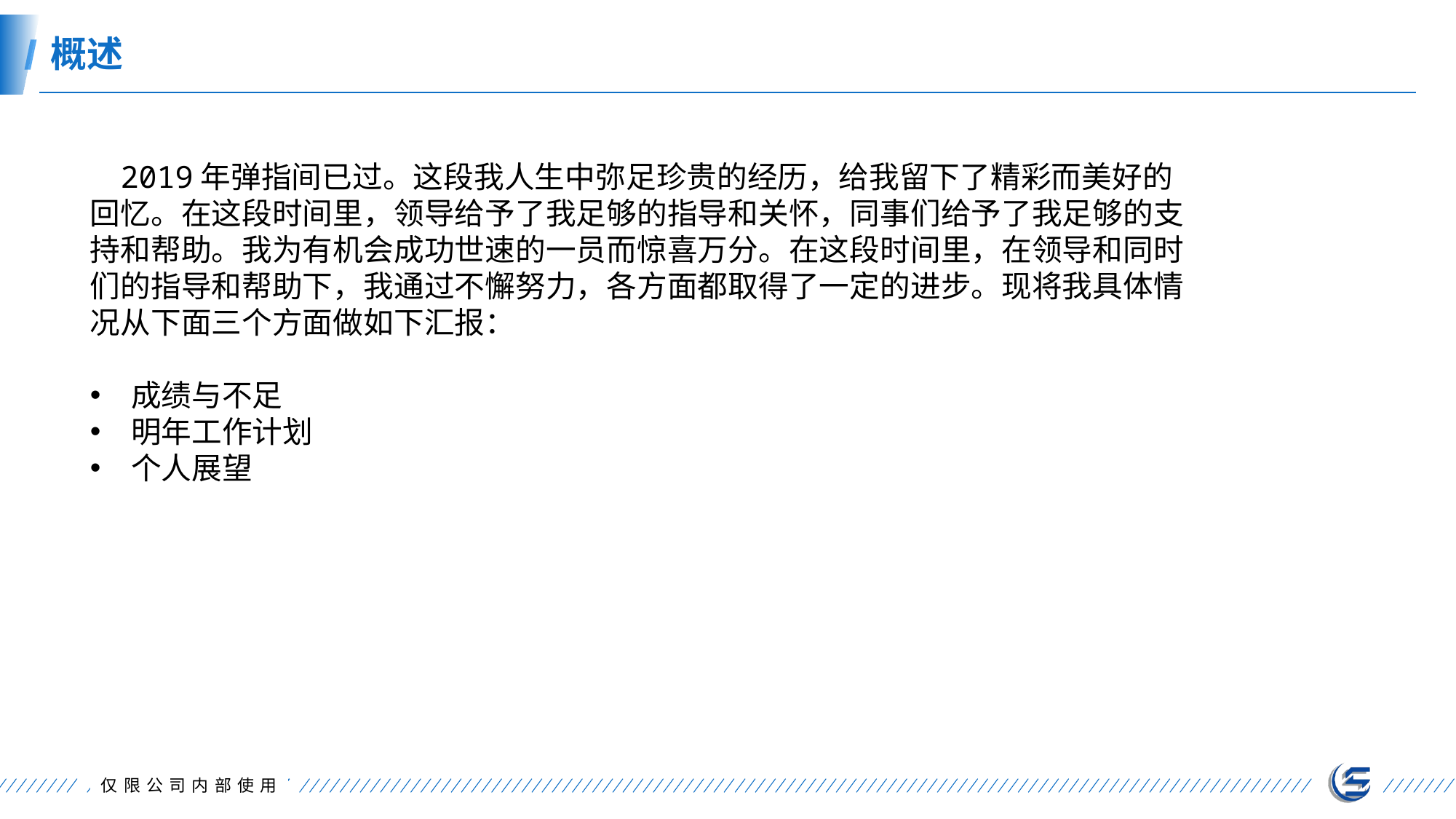

概述
    2019年弹指间已过。这段我人生中弥足珍贵的经历，给我留下了精彩而美好的回忆。在这段时间里，领导给予了我足够的指导和关怀，同事们给予了我足够的支持和帮助。我为有机会成功世速的一员而惊喜万分。在这段时间里，在领导和同时们的指导和帮助下，我通过不懈努力，各方面都取得了一定的进步。现将我具体情况从下面三个方面做如下汇报：

成绩与不足
明年工作计划
个人展望